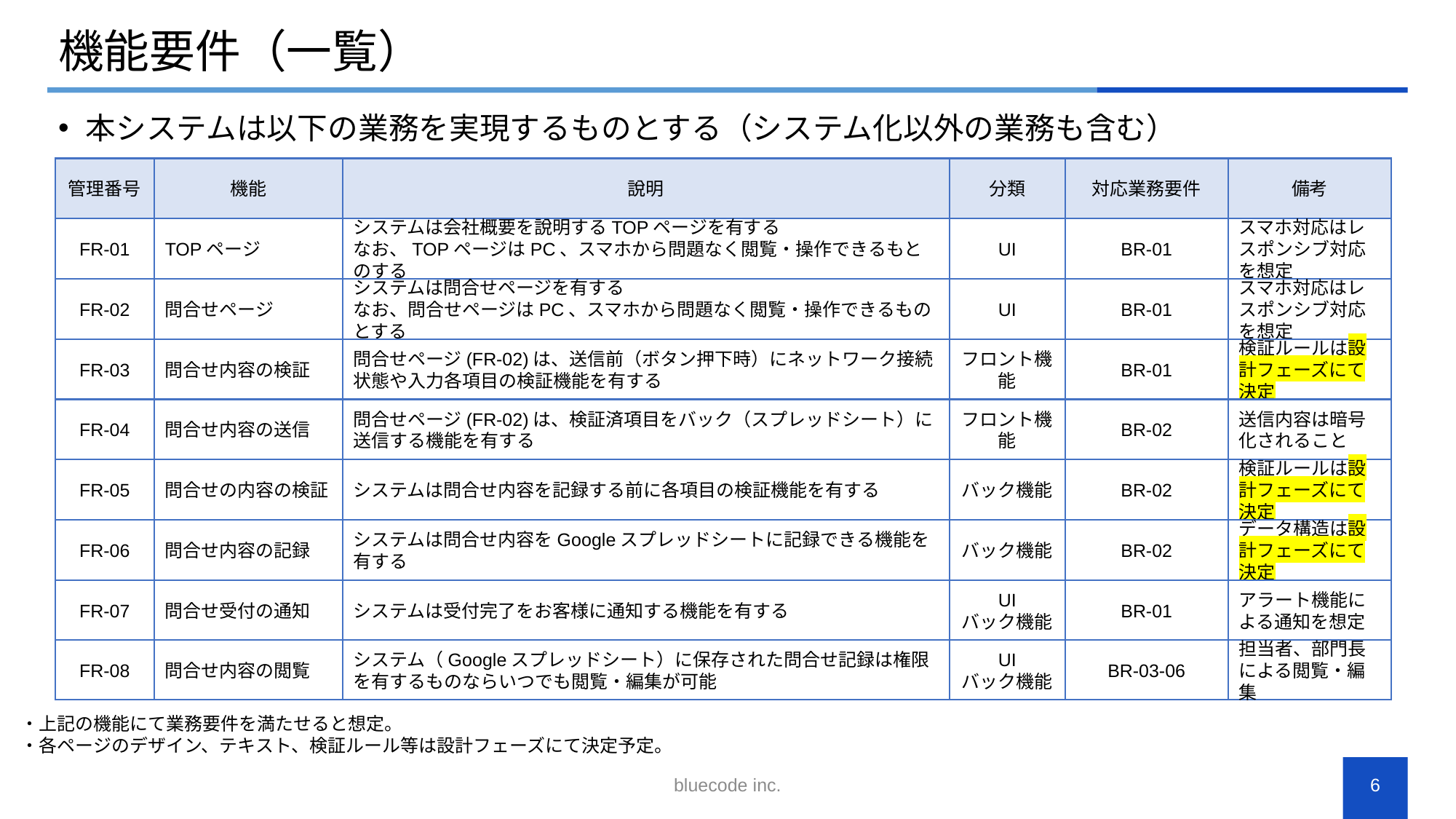

# 機能要件（一覧）
本システムは以下の業務を実現するものとする（システム化以外の業務も含む）
管理番号
機能
說明
分類
対応業務要件
備考
FR-01
TOPページ
システムは会社概要を說明するTOPページを有する
なお、TOPページはPC、スマホから問題なく閲覧・操作できるもとのする
UI
BR-01
スマホ対応はレスポンシブ対応を想定
FR-02
問合せページ
システムは問合せページを有する
なお、問合せページはPC、スマホから問題なく閲覧・操作できるものとする
UI
BR-01
スマホ対応はレスポンシブ対応を想定
FR-03
問合せ内容の検証
問合せページ(FR-02)は、送信前（ボタン押下時）にネットワーク接続状態や入力各項目の検証機能を有する
フロント機能
BR-01
検証ルールは設計フェーズにて決定
FR-04
問合せ内容の送信
問合せページ(FR-02)は、検証済項目をバック（スプレッドシート）に送信する機能を有する
フロント機能
BR-02
送信内容は暗号化されること
FR-05
問合せの内容の検証
システムは問合せ内容を記録する前に各項目の検証機能を有する
バック機能
BR-02
検証ルールは設計フェーズにて決定
FR-06
問合せ内容の記録
システムは問合せ内容をGoogleスプレッドシートに記録できる機能を有する
バック機能
BR-02
データ構造は設計フェーズにて決定
FR-07
問合せ受付の通知
システムは受付完了をお客様に通知する機能を有する
UI
バック機能
BR-01
アラート機能による通知を想定
FR-08
問合せ内容の閲覧
システム（Googleスプレッドシート）に保存された問合せ記録は権限を有するものならいつでも閲覧・編集が可能
UI
バック機能
BR-03-06
担当者、部門長による閲覧・編集
・上記の機能にて業務要件を満たせると想定。
・各ページのデザイン、テキスト、検証ルール等は設計フェーズにて決定予定。
bluecode inc.
6